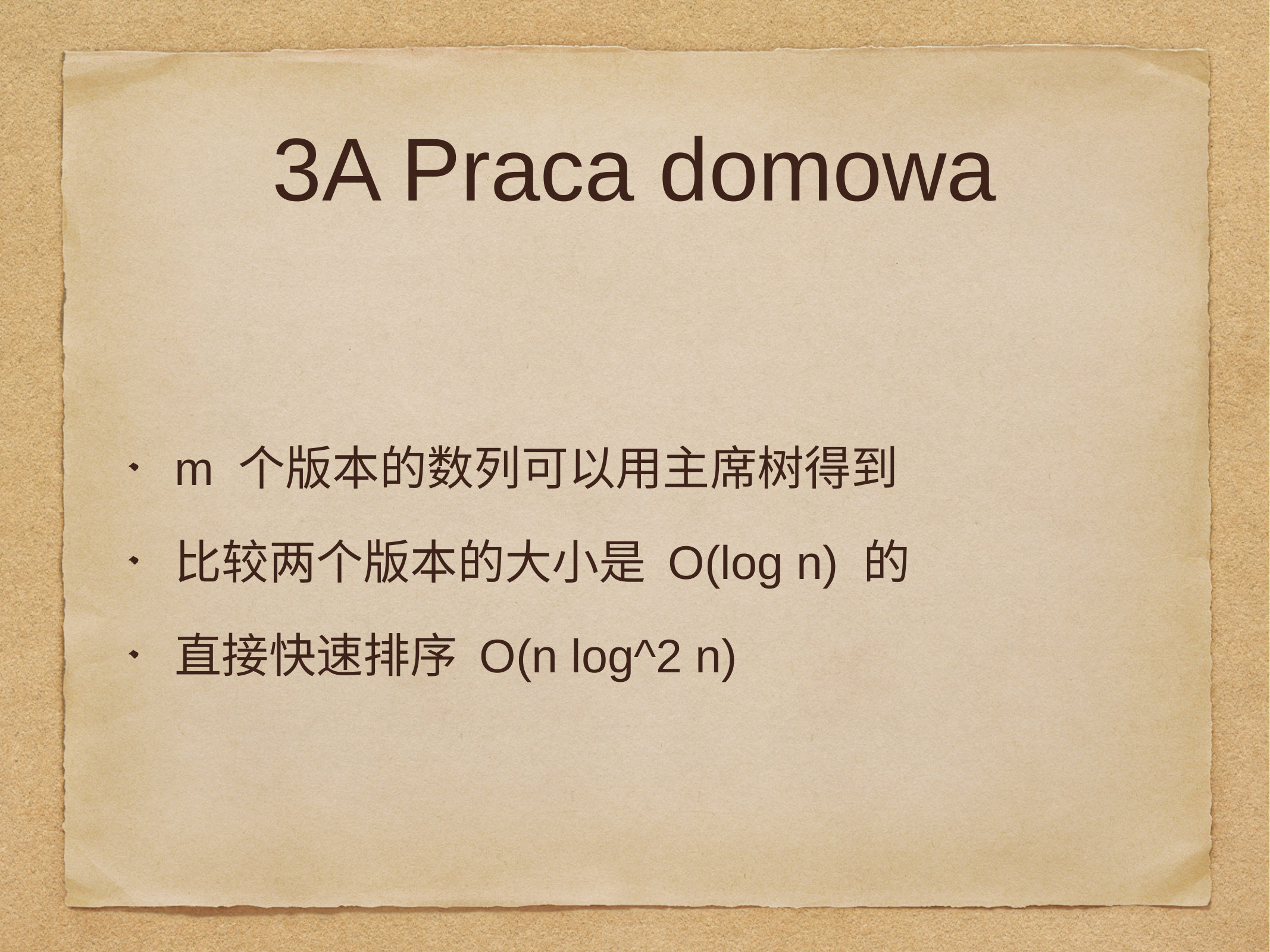

# 3A Praca domowa
m 个版本的数列可以用主席树得到
比较两个版本的大小是 O(log n) 的
直接快速排序 O(n log^2 n)